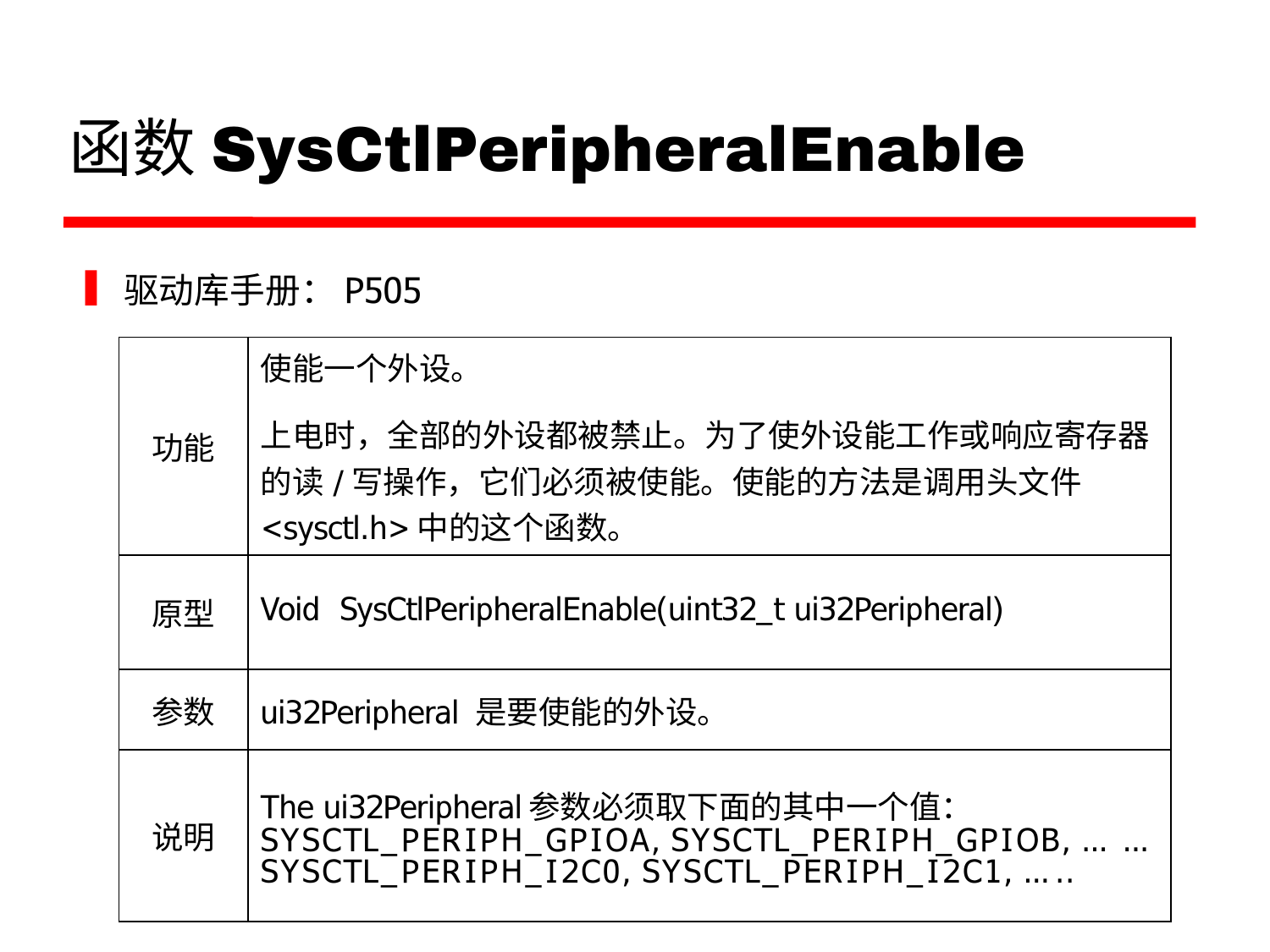

# 函数SysCtlPeripheralEnable
驱动库手册：P505
| 功能 | 使能一个外设。 上电时，全部的外设都被禁止。为了使外设能工作或响应寄存器的读/写操作，它们必须被使能。使能的方法是调用头文件<sysctl.h>中的这个函数。 |
| --- | --- |
| 原型 | Void SysCtlPeripheralEnable(uint32\_t ui32Peripheral) |
| 参数 | ui32Peripheral 是要使能的外设。 |
| 说明 | The ui32Peripheral参数必须取下面的其中一个值： SYSCTL\_PERIPH\_GPIOA, SYSCTL\_PERIPH\_GPIOB, … … SYSCTL\_PERIPH\_I2C0, SYSCTL\_PERIPH\_I2C1, ….. |